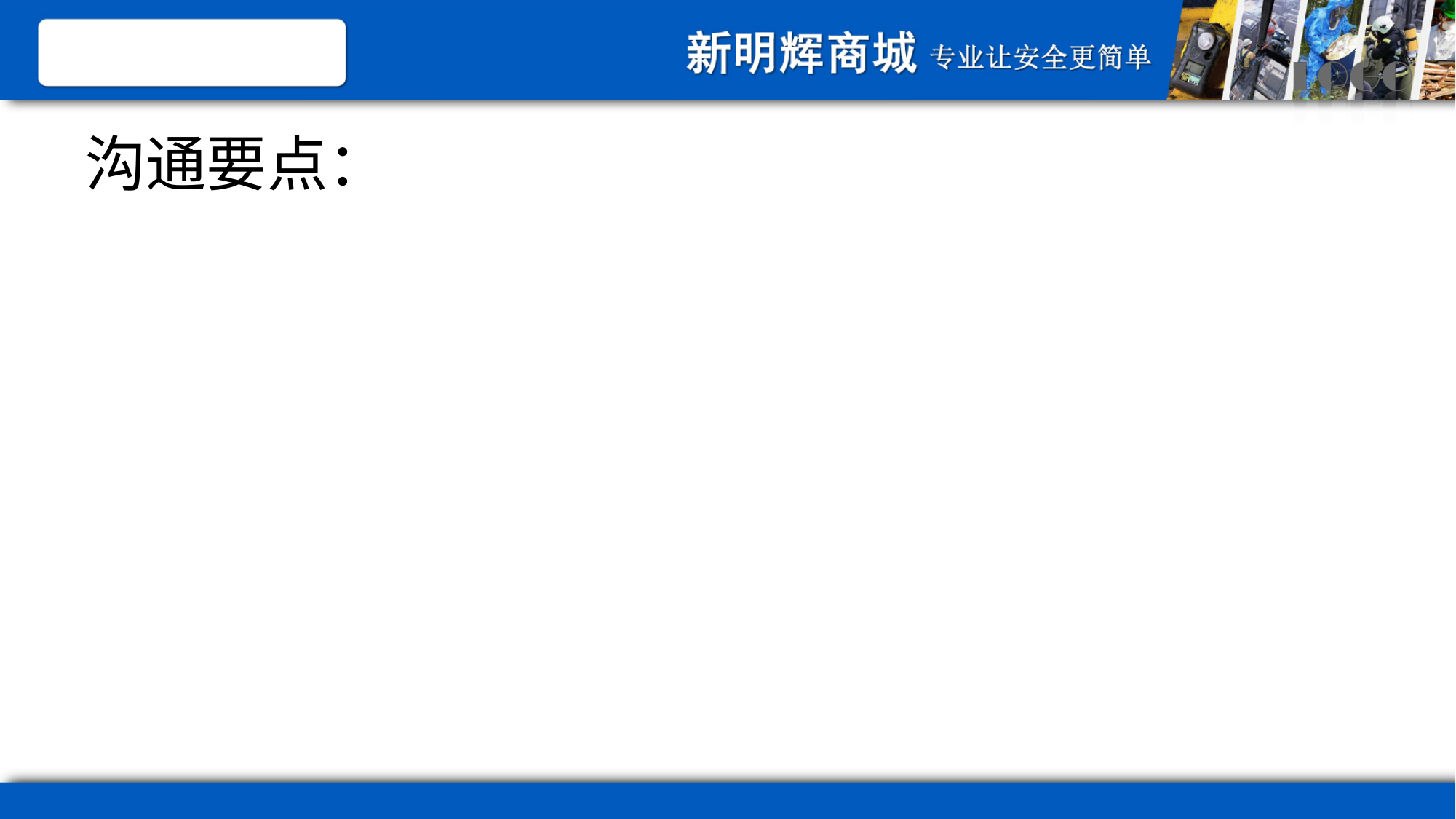

# 沟通要点：

销售是用来问的，不是用来说的，问对问题，立即成交  沟通过程中要掌握主动权
最大化的传播自己的信息，让对方记住你，你是谁，你是做什么的，你对于对方而言有什么价值
最大限度的获取对方信息，深一层的了解对方
丰富自身的专业知识，用专业折服对方
发问方式：开放式和封闭式
对于新客户，一开始用封闭式问答，答案唯一，获取信息会容易些